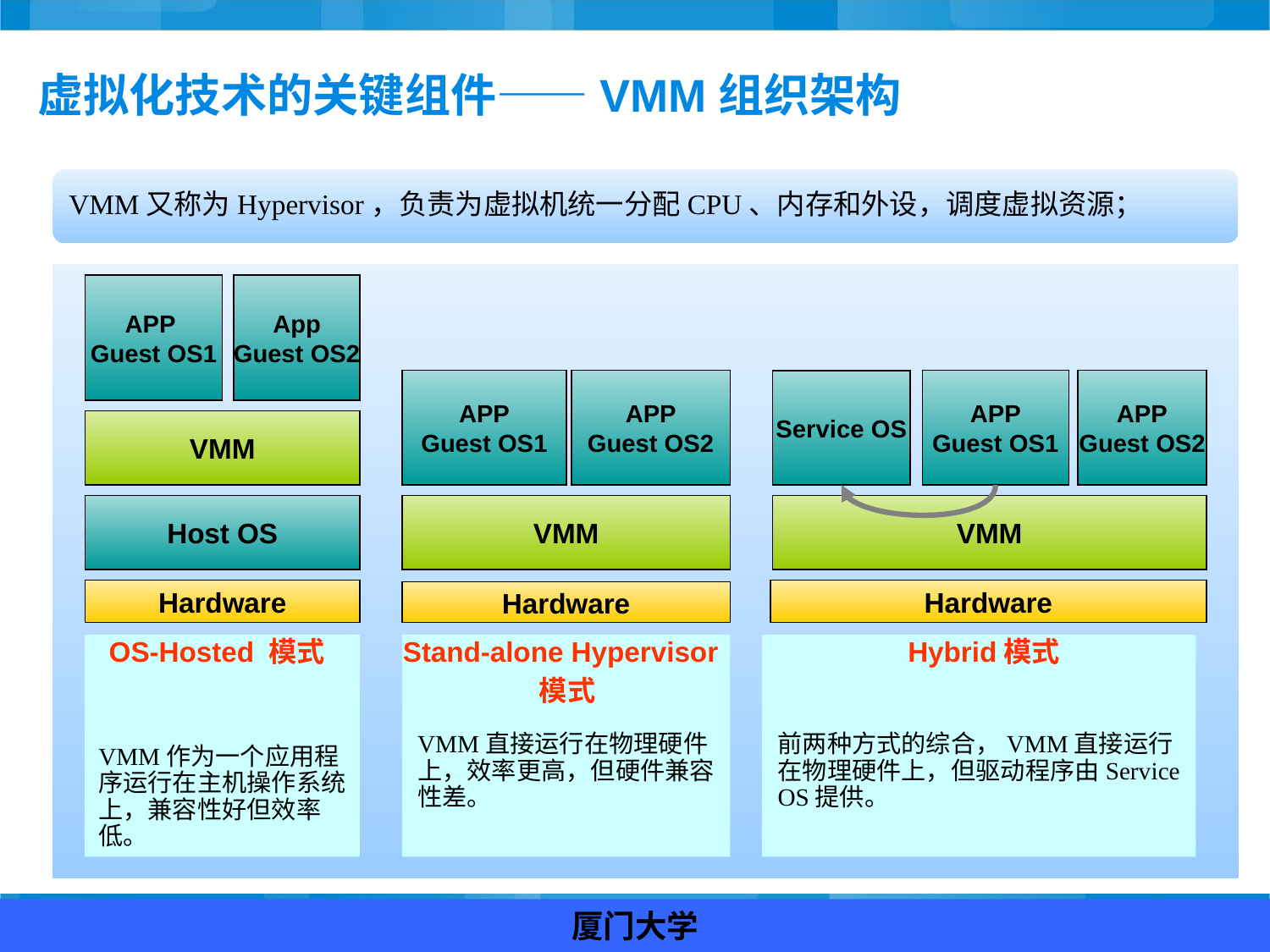

# 虚拟化技术的关键组件——VMM组织架构
VMM又称为Hypervisor，负责为虚拟机统一分配CPU、内存和外设，调度虚拟资源；

APP
Guest OS1
App
Guest OS2
APP
Guest OS1
APP
Guest OS2
APP
Guest OS1
APP
Guest OS2
Service OS
VMM
Host OS
VMM
VMM
Hardware
Hardware
Hardware
VMM作为一个应用程序运行在主机操作系统上，兼容性好但效率低。
OS-Hosted 模式
Stand-alone Hypervisor
 模式
VMM直接运行在物理硬件上，效率更高，但硬件兼容性差。

前两种方式的综合，VMM直接运行在物理硬件上，但驱动程序由Service OS提供。

Hybrid模式
厦门大学